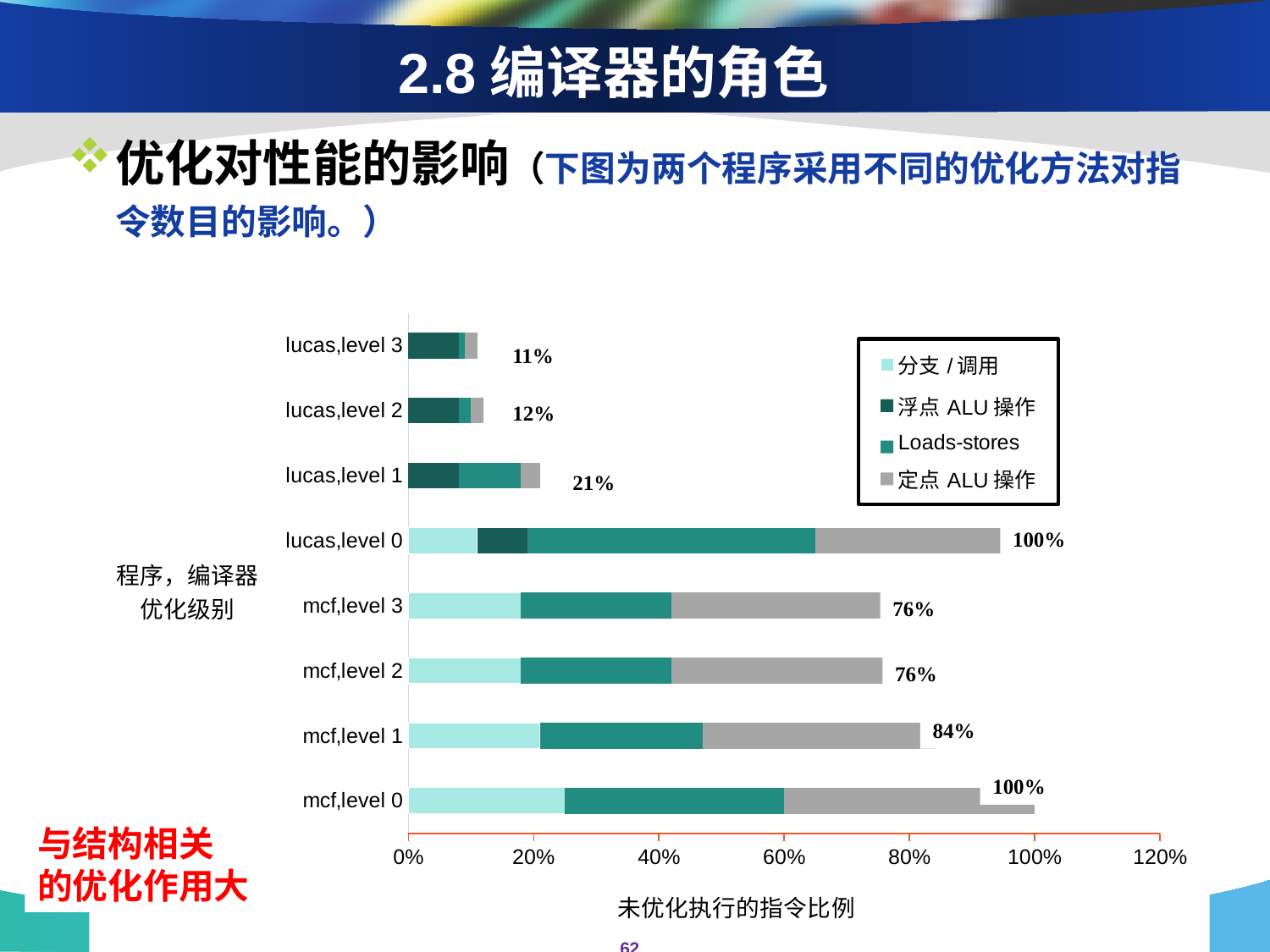

# 2.8编译器的角色
优化对性能的影响（下图为两个程序采用不同的优化方法对指令数目的影响。）

### Chart

| Category | 分支/调用 | 浮点ALU操作 | Loads-stores | 定点ALU操作 |
|---|---|---|---|---|
| mcf,level 0 | 0.25 | None | 0.3500000000000003 | 0.4 |
| mcf,level 1 | 0.21000000000000021 | None | 0.26 | 0.3700000000000004 |
| mcf,level 2 | 0.18000000000000024 | None | 0.2400000000000002 | 0.34 |
| mcf,level 3 | 0.18000000000000024 | None | 0.2400000000000002 | 0.34 |
| lucas,level 0 | 0.11 | 0.08000000000000004 | 0.46 | 0.3500000000000003 |
| lucas,level 1 | None | 0.08000000000000004 | 0.1 | 0.030000000000000002 |
| lucas,level 2 | None | 0.08000000000000004 | 0.02000000000000001 | 0.02000000000000001 |
| lucas,level 3 | None | 0.08000000000000004 | 0.010000000000000005 | 0.02000000000000001 |
11%
12%
21%
100%
76%
76%
84%
100%
与结构相关
的优化作用大
62